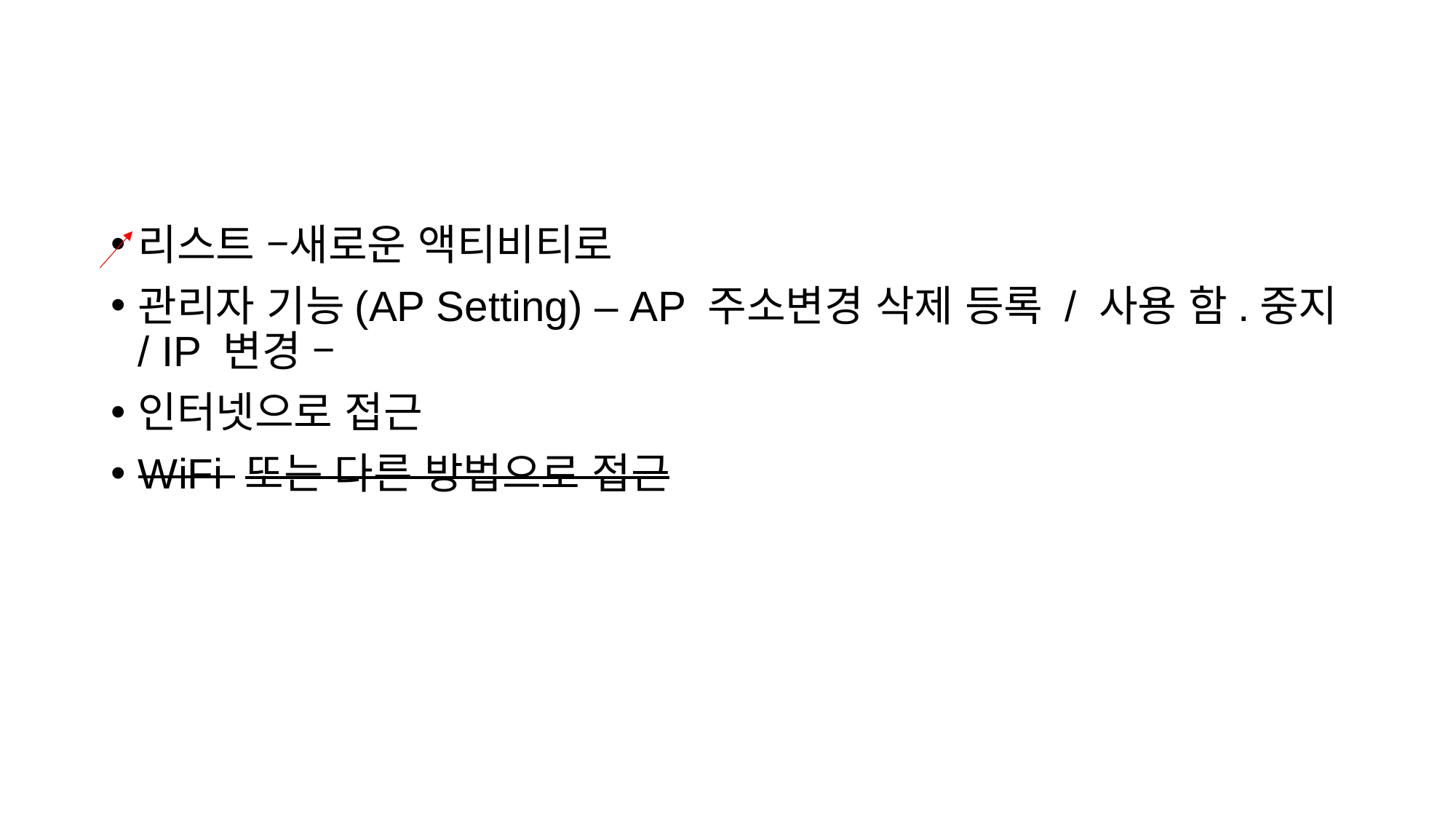

#
리스트 –새로운 액티비티로
관리자 기능(AP Setting) – AP 주소변경 삭제 등록 / 사용 함.중지 / IP 변경 –
인터넷으로 접근
WiFi 또는 다른 방법으로 접근